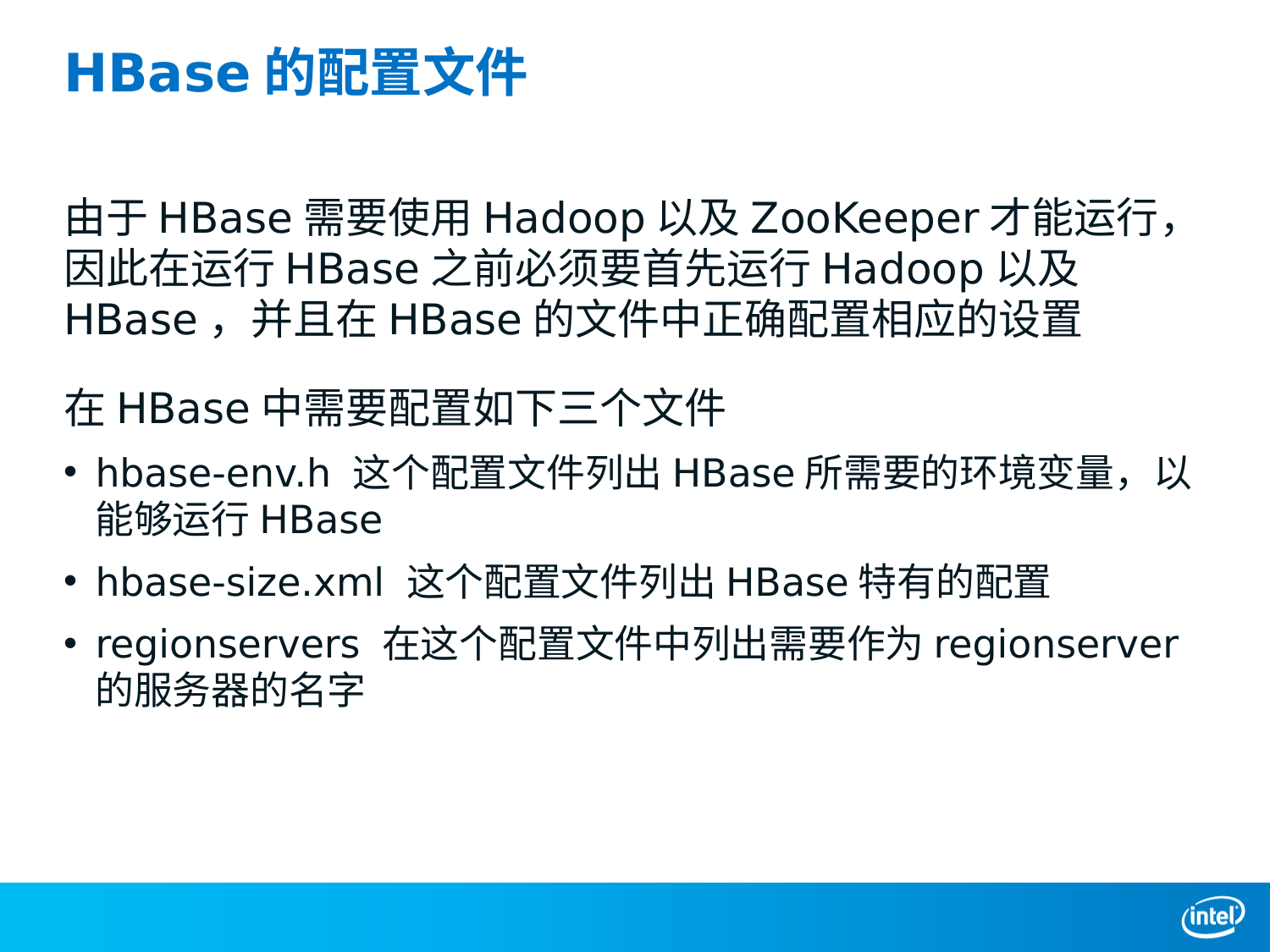

# HBase的配置文件
由于HBase需要使用Hadoop以及ZooKeeper才能运行，因此在运行HBase之前必须要首先运行Hadoop以及HBase，并且在HBase的文件中正确配置相应的设置
在HBase中需要配置如下三个文件
hbase-env.h 这个配置文件列出HBase所需要的环境变量，以能够运行HBase
hbase-size.xml 这个配置文件列出HBase特有的配置
regionservers 在这个配置文件中列出需要作为regionserver的服务器的名字